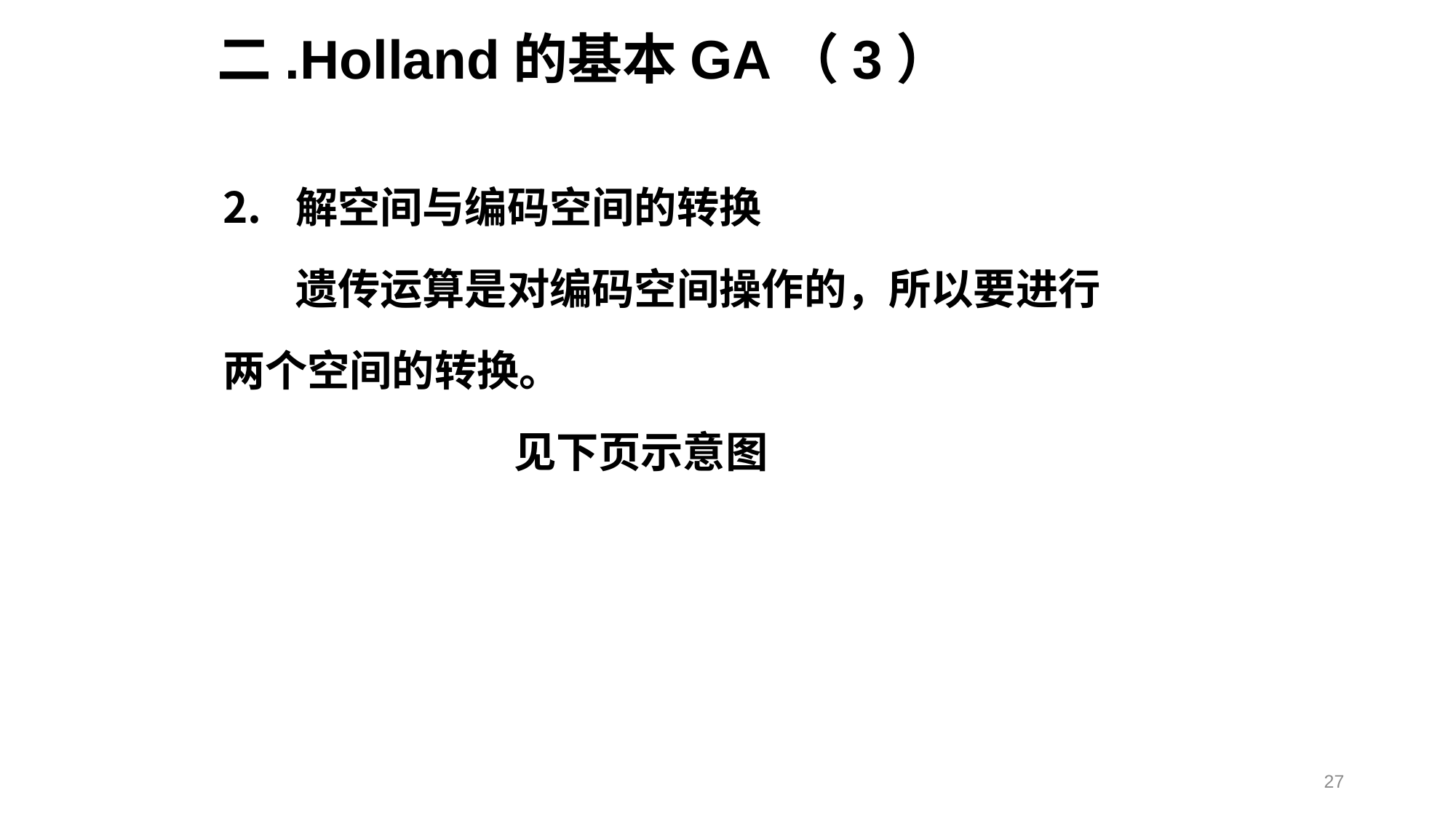

# 二.Holland的基本GA（3）
解空间与编码空间的转换
	遗传运算是对编码空间操作的，所以要进行
两个空间的转换。
			见下页示意图

27